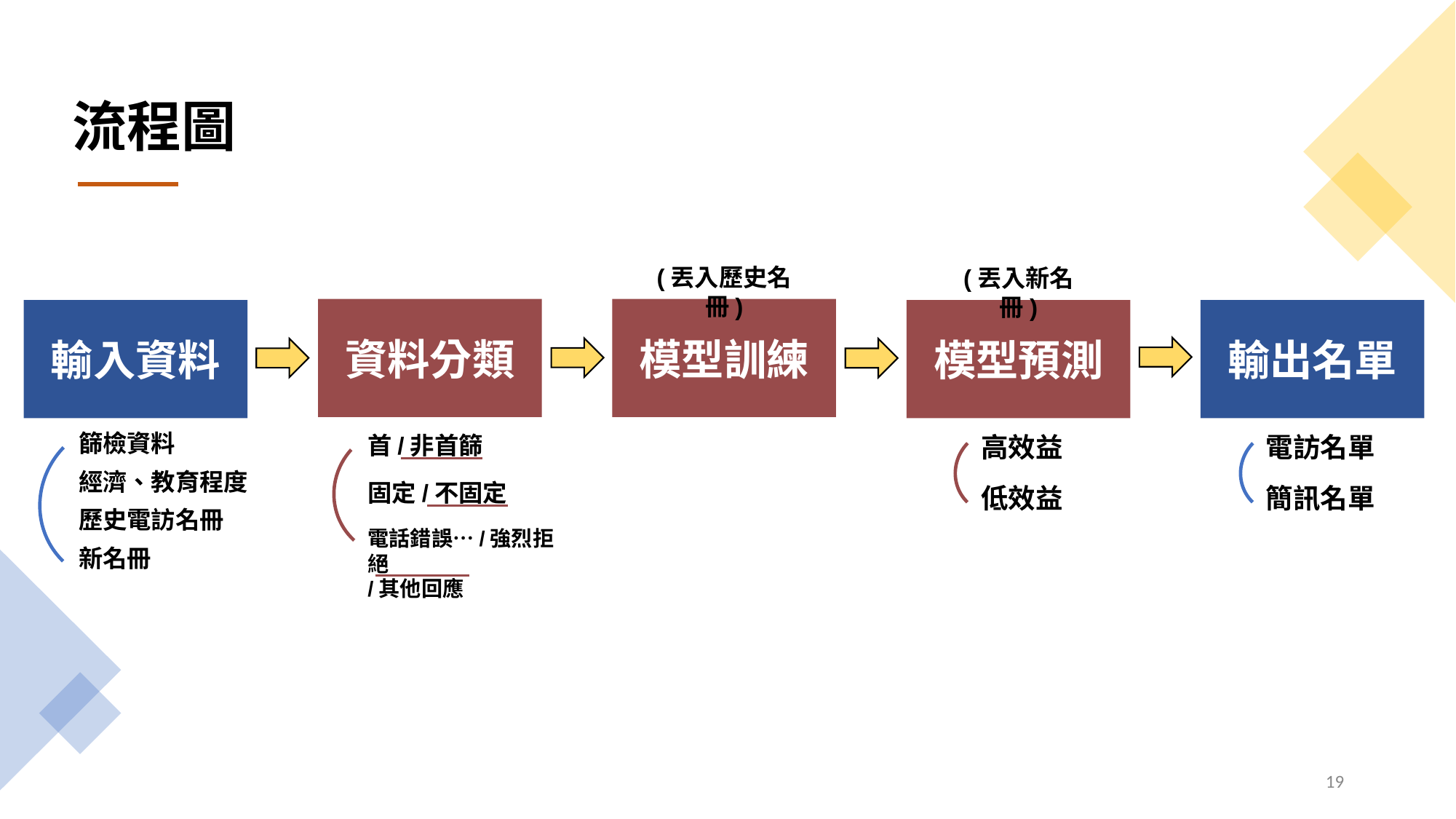

流程圖

(丟入歷史名冊)
(丟入新名冊)
資料分類
模型訓練
輸入資料
輸出名單
模型預測

首/非首篩
固定/不固定
電話錯誤…/強烈拒絕
/其他回應

篩檢資料
經濟、教育程度
歷史電訪名冊
新名冊
高效益
低效益
電訪名單
簡訊名單

19